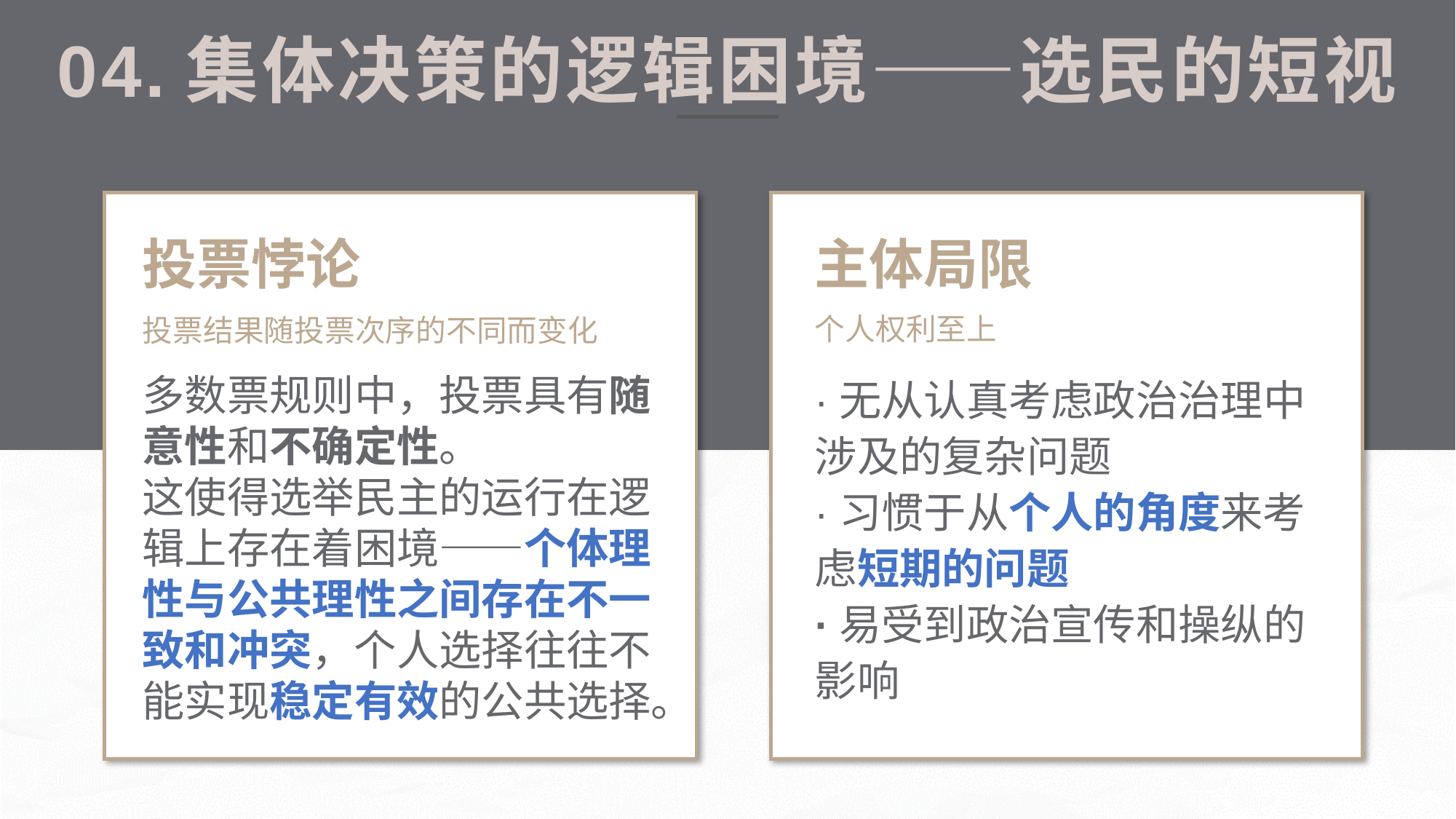

04.集体决策的逻辑困境——选民的短视

投票悖论
主体局限
个人权利至上
投票结果随投票次序的不同而变化
多数票规则中，投票具有随意性和不确定性。
这使得选举民主的运行在逻辑上存在着困境——个体理性与公共理性之间存在不一致和冲突，个人选择往往不能实现稳定有效的公共选择。
·无从认真考虑政治治理中涉及的复杂问题
·习惯于从个人的角度来考虑短期的问题
·易受到政治宣传和操纵的影响